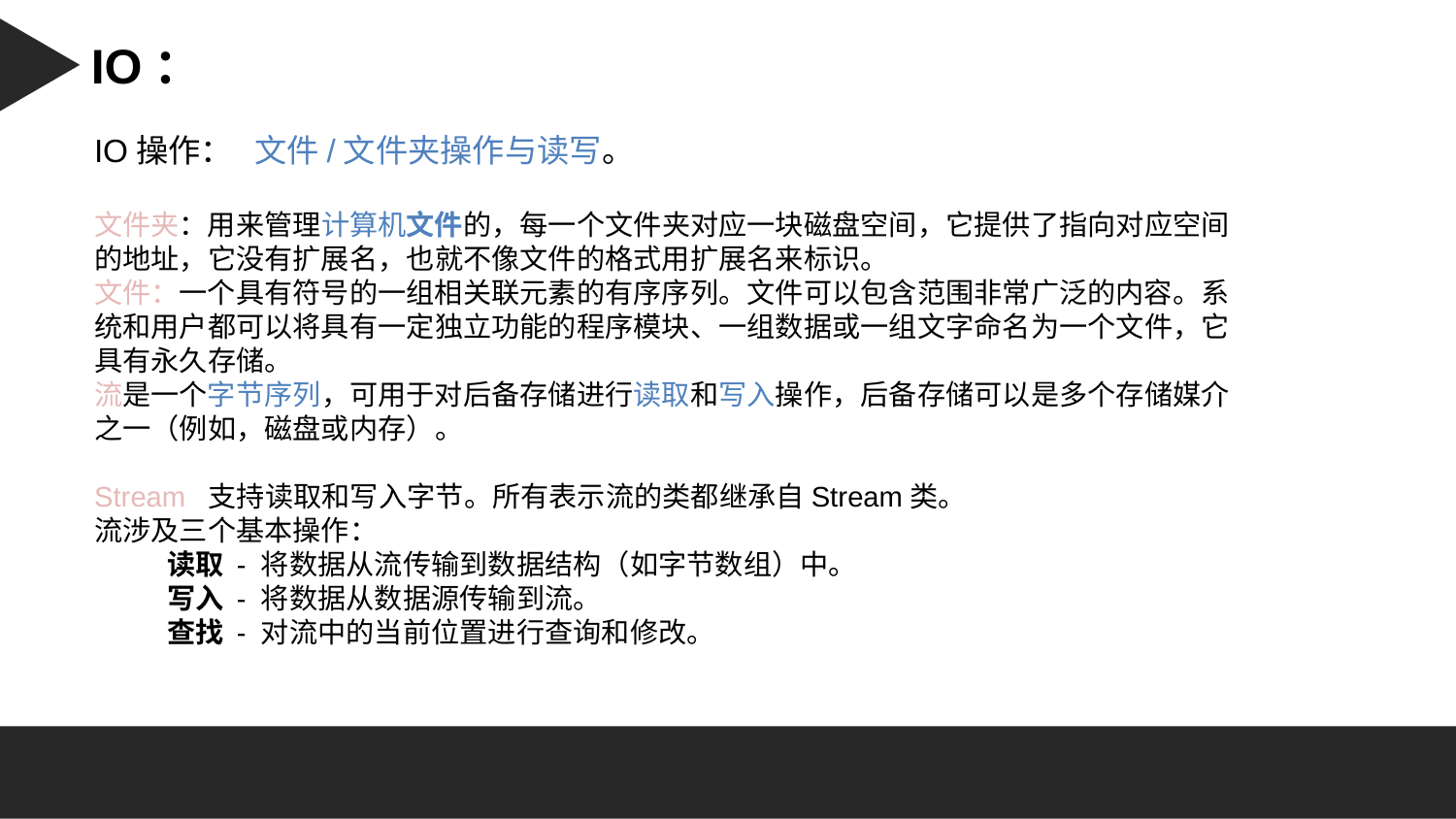

Character 字符串：

IO：
IO操作：   文件/文件夹操作与读写。

文件夹：用来管理计算机文件的，每一个文件夹对应一块磁盘空间，它提供了指向对应空间的地址，它没有扩展名，也就不像文件的格式用扩展名来标识。
文件：一个具有符号的一组相关联元素的有序序列。文件可以包含范围非常广泛的内容。系统和用户都可以将具有一定独立功能的程序模块、一组数据或一组文字命名为一个文件，它具有永久存储。
流是一个字节序列，可用于对后备存储进行读取和写入操作，后备存储可以是多个存储媒介之一（例如，磁盘或内存）。

Stream  支持读取和写入字节。所有表示流的类都继承自Stream类。
流涉及三个基本操作：
读取 - 将数据从流传输到数据结构（如字节数组）中。
写入 - 将数据从数据源传输到流。
查找 - 对流中的当前位置进行查询和修改。